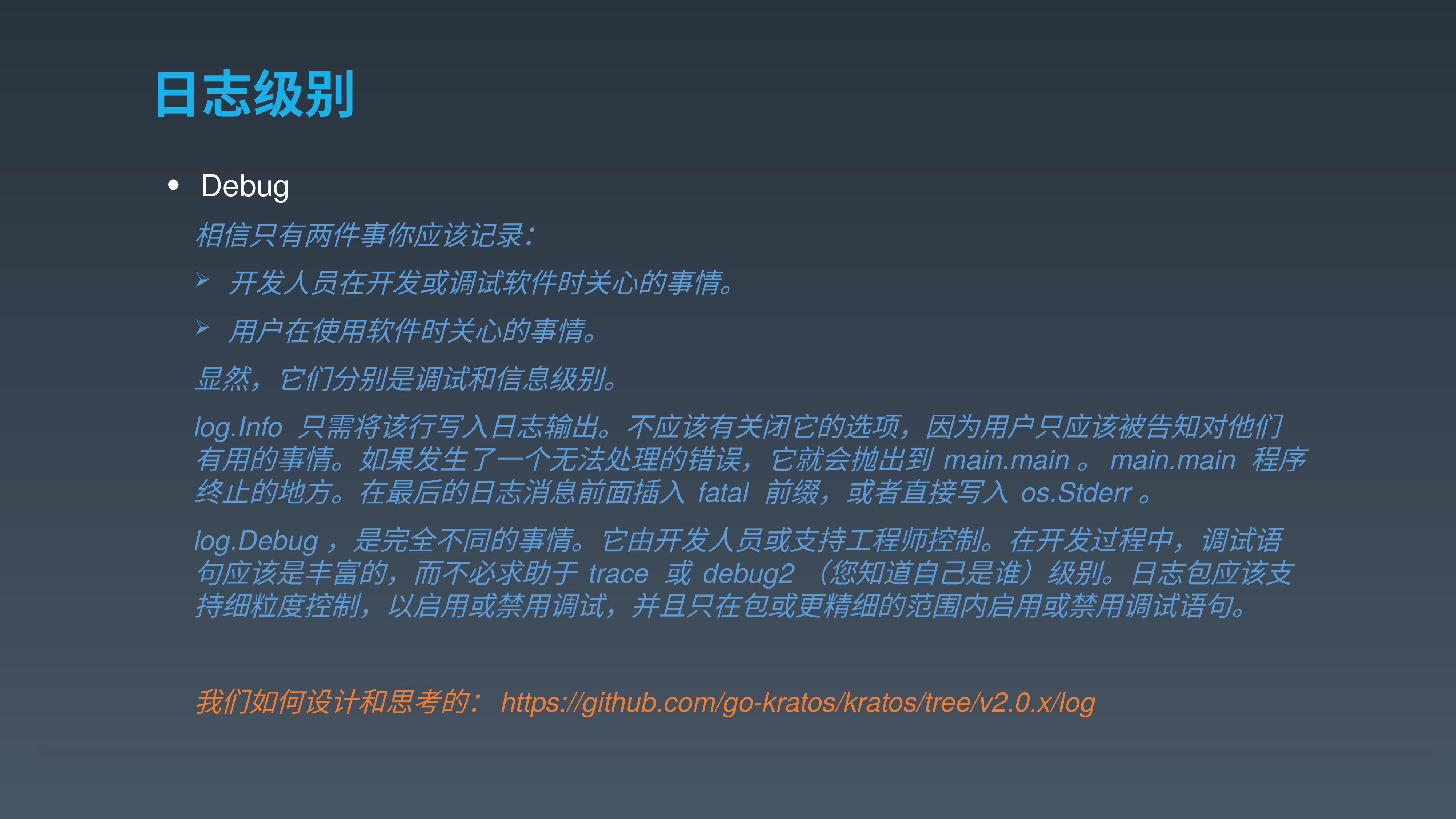

# 日志级别
Debug
相信只有两件事你应该记录：
开发人员在开发或调试软件时关心的事情。
用户在使用软件时关心的事情。
显然，它们分别是调试和信息级别。
log.Info 只需将该行写入日志输出。不应该有关闭它的选项，因为用户只应该被告知对他们有用的事情。如果发生了一个无法处理的错误，它就会抛出到 main.main。main.main 程序终止的地方。在最后的日志消息前面插入 fatal 前缀，或者直接写入 os.Stderr。
log.Debug，是完全不同的事情。它由开发人员或支持工程师控制。在开发过程中，调试语句应该是丰富的，而不必求助于 trace 或 debug2（您知道自己是谁）级别。日志包应该支持细粒度控制，以启用或禁用调试，并且只在包或更精细的范围内启用或禁用调试语句。

我们如何设计和思考的：https://github.com/go-kratos/kratos/tree/v2.0.x/log